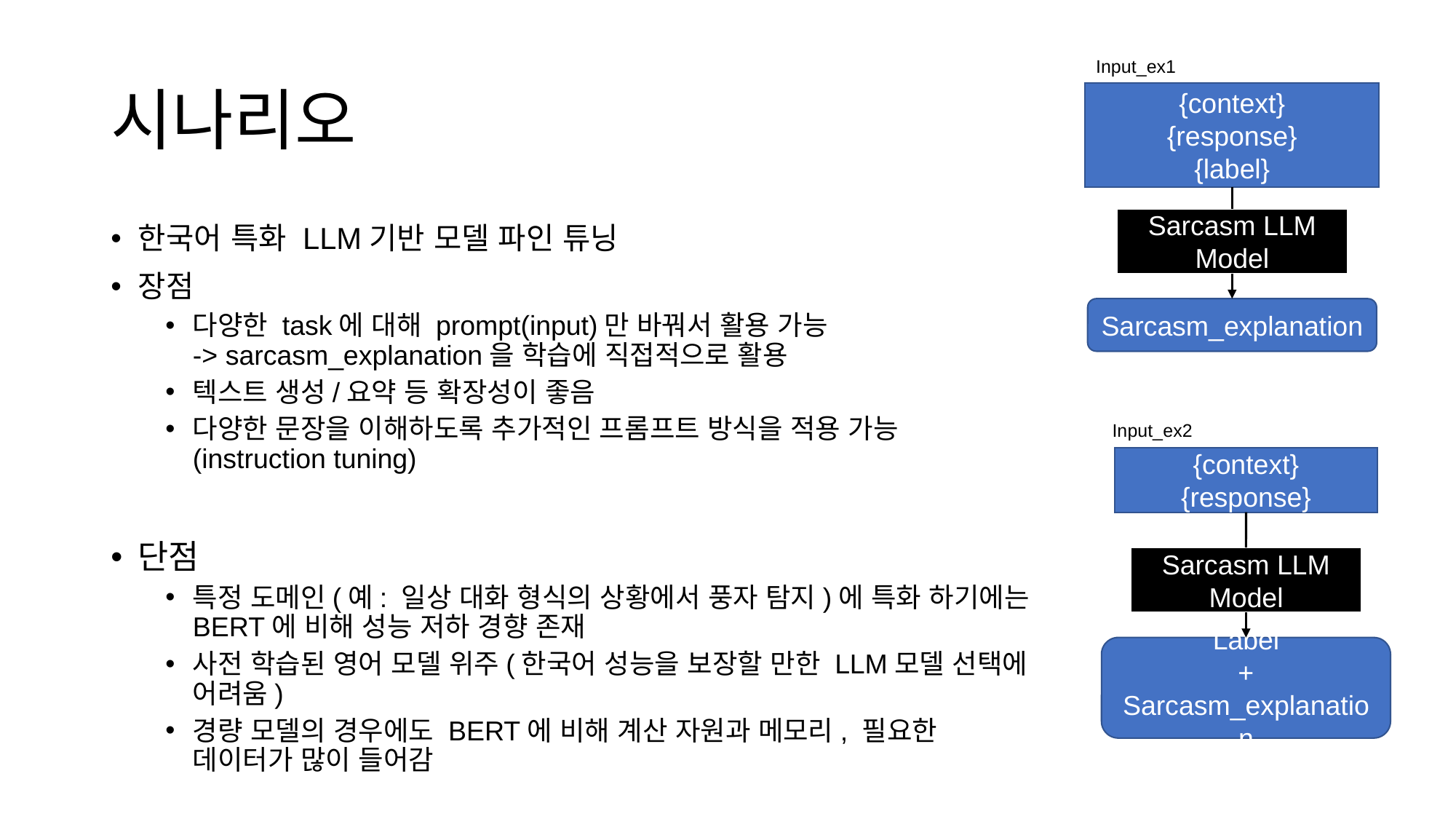

# 시나리오
Input_ex1
{context}
{response}
{label}
Sarcasm LLM Model
한국어 특화 LLM기반 모델 파인 튜닝
장점
다양한 task에 대해 prompt(input)만 바꿔서 활용 가능
-> sarcasm_explanation을 학습에 직접적으로 활용
텍스트 생성/요약 등 확장성이 좋음
다양한 문장을 이해하도록 추가적인 프롬프트 방식을 적용 가능
(instruction tuning)

단점
특정 도메인(예: 일상 대화 형식의 상황에서 풍자 탐지)에 특화 하기에는 BERT에 비해 성능 저하 경향 존재
사전 학습된 영어 모델 위주(한국어 성능을 보장할 만한 LLM모델 선택에 어려움)
경량 모델의 경우에도 BERT에 비해 계산 자원과 메모리, 필요한 데이터가 많이 들어감
Sarcasm_explanation
Input_ex2
{context}
{response}
Sarcasm LLM Model
Label
+
Sarcasm_explanation